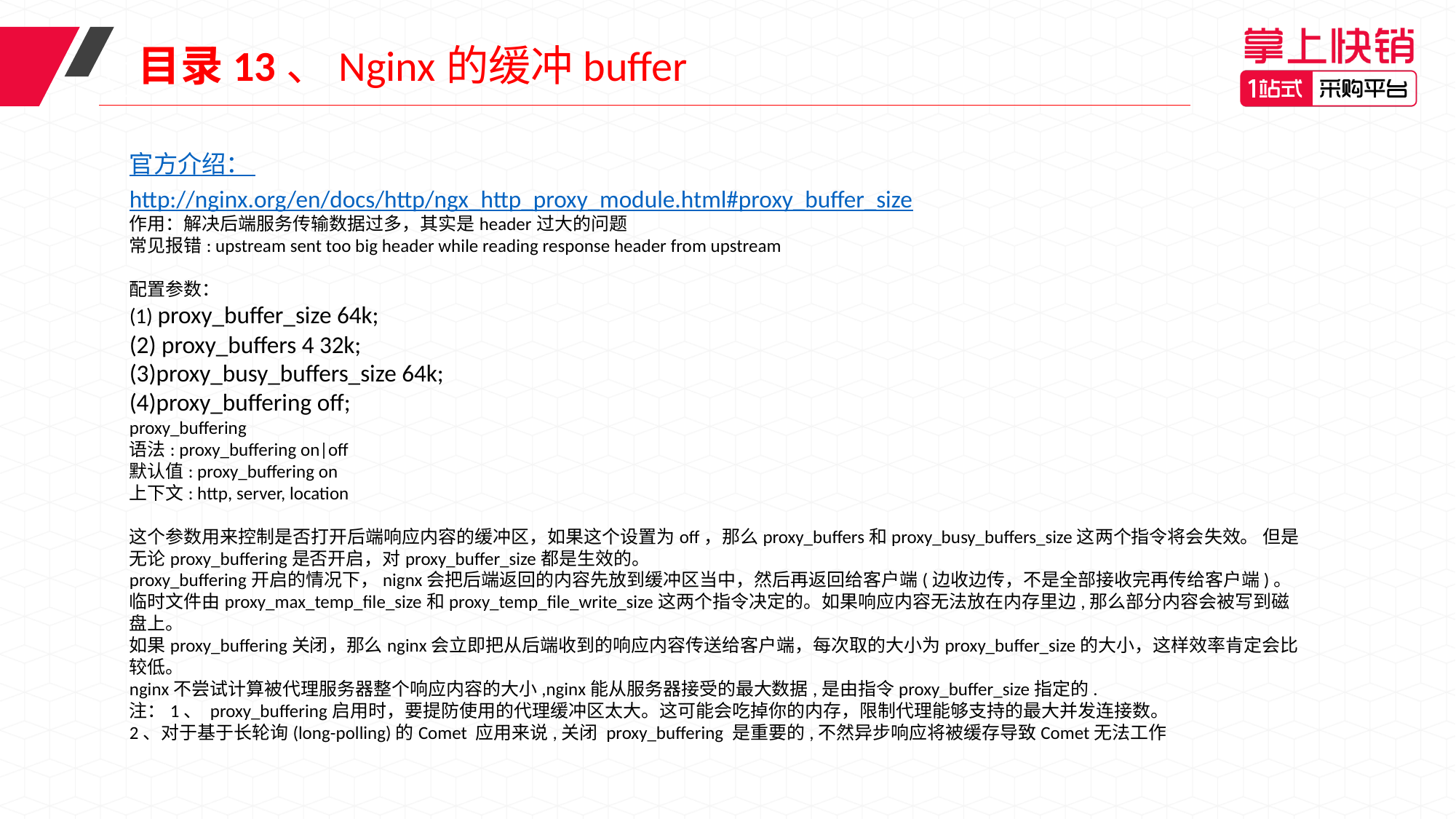

目录13、Nginx的缓冲buffer

官方介绍：
http://nginx.org/en/docs/http/ngx_http_proxy_module.html#proxy_buffer_size
作用：解决后端服务传输数据过多，其实是header过大的问题
常见报错: upstream sent too big header while reading response header from upstream

配置参数：
(1) proxy_buffer_size 64k;
(2) proxy_buffers 4 32k;
(3)proxy_busy_buffers_size 64k;
(4)proxy_buffering off;
proxy_buffering
语法: proxy_buffering on|off
默认值: proxy_buffering on
上下文: http, server, location
这个参数用来控制是否打开后端响应内容的缓冲区，如果这个设置为off，那么proxy_buffers和proxy_busy_buffers_size这两个指令将会失效。 但是无论proxy_buffering是否开启，对proxy_buffer_size都是生效的。
proxy_buffering开启的情况下，nignx会把后端返回的内容先放到缓冲区当中，然后再返回给客户端(边收边传，不是全部接收完再传给客户端)。 临时文件由proxy_max_temp_file_size和proxy_temp_file_write_size这两个指令决定的。如果响应内容无法放在内存里边,那么部分内容会被写到磁盘上。
如果proxy_buffering关闭，那么nginx会立即把从后端收到的响应内容传送给客户端，每次取的大小为proxy_buffer_size的大小，这样效率肯定会比较低。
nginx不尝试计算被代理服务器整个响应内容的大小,nginx能从服务器接受的最大数据,是由指令proxy_buffer_size指定的.
注：1、 proxy_buffering启用时，要提防使用的代理缓冲区太大。这可能会吃掉你的内存，限制代理能够支持的最大并发连接数。
2、对于基于长轮询(long-polling)的Comet 应用来说,关闭 proxy_buffering 是重要的,不然异步响应将被缓存导致Comet无法工作